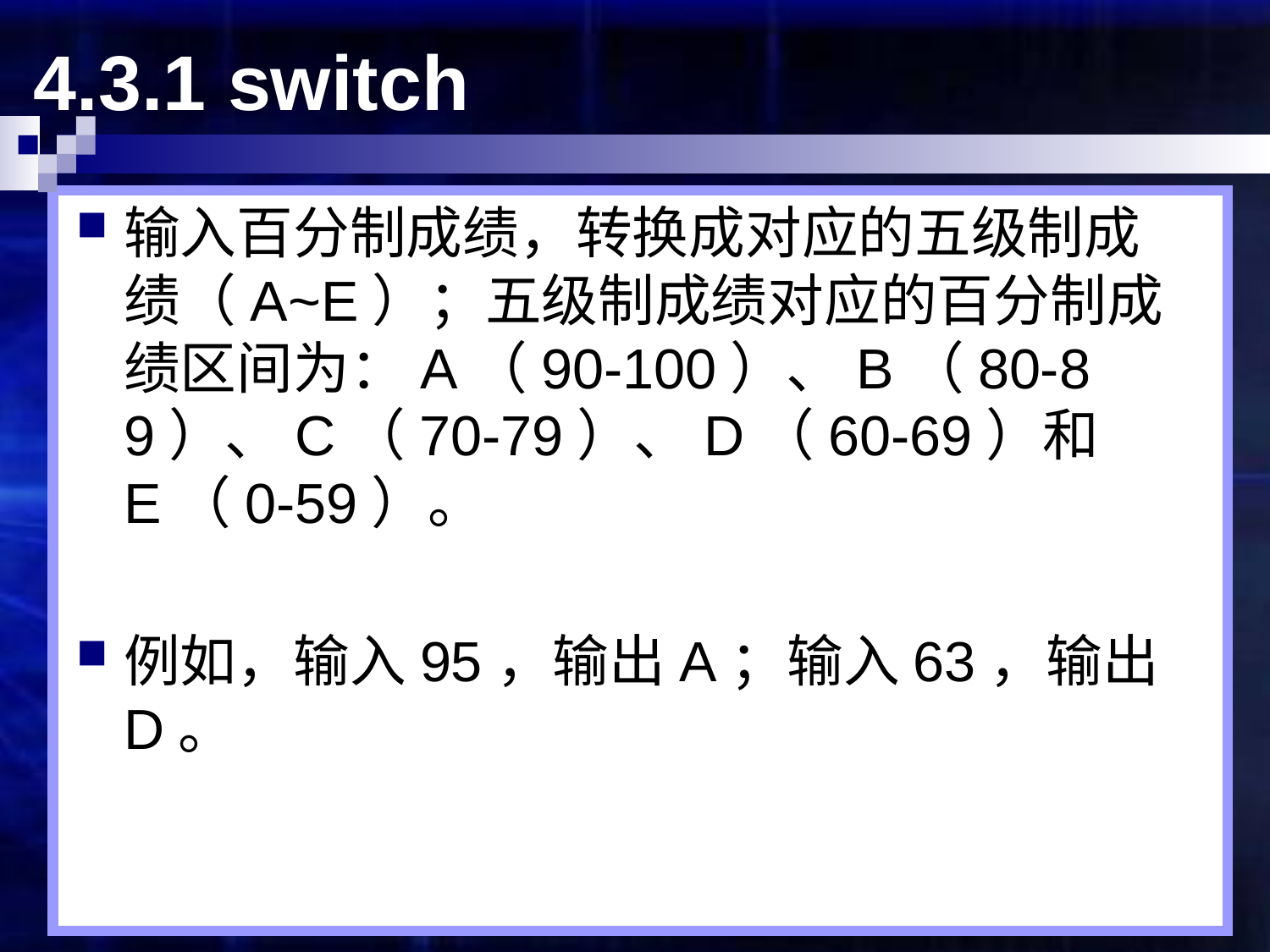

# 4.3.1 switch
输入百分制成绩，转换成对应的五级制成绩（A~E）；五级制成绩对应的百分制成绩区间为：A（90-100）、B（80-89）、C（70-79）、D（60-69）和E（0-59）。

例如，输入95，输出A；输入63，输出D。